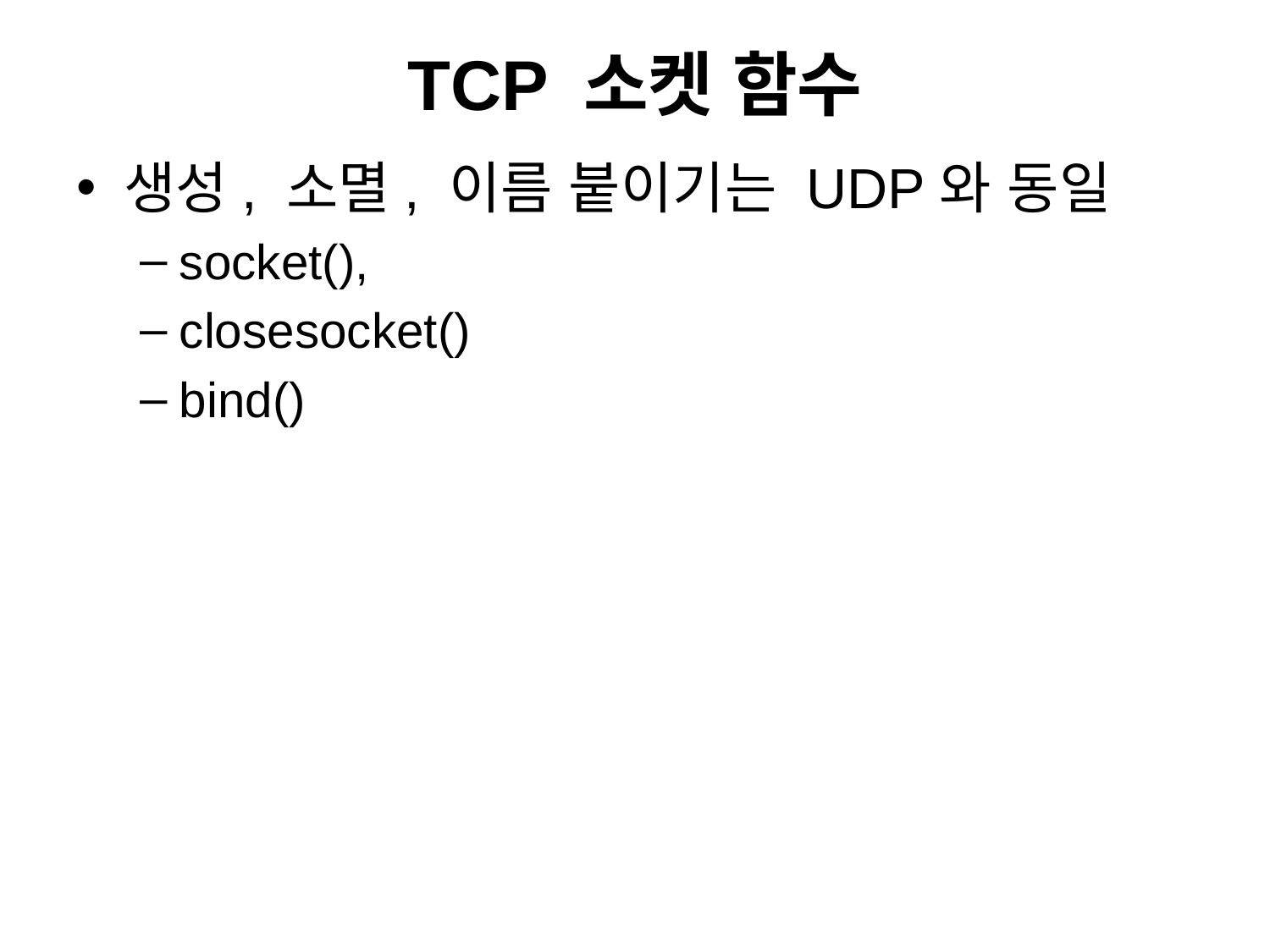

# TCP 소켓 함수
생성, 소멸, 이름 붙이기는 UDP와 동일
socket(),
closesocket()
bind()